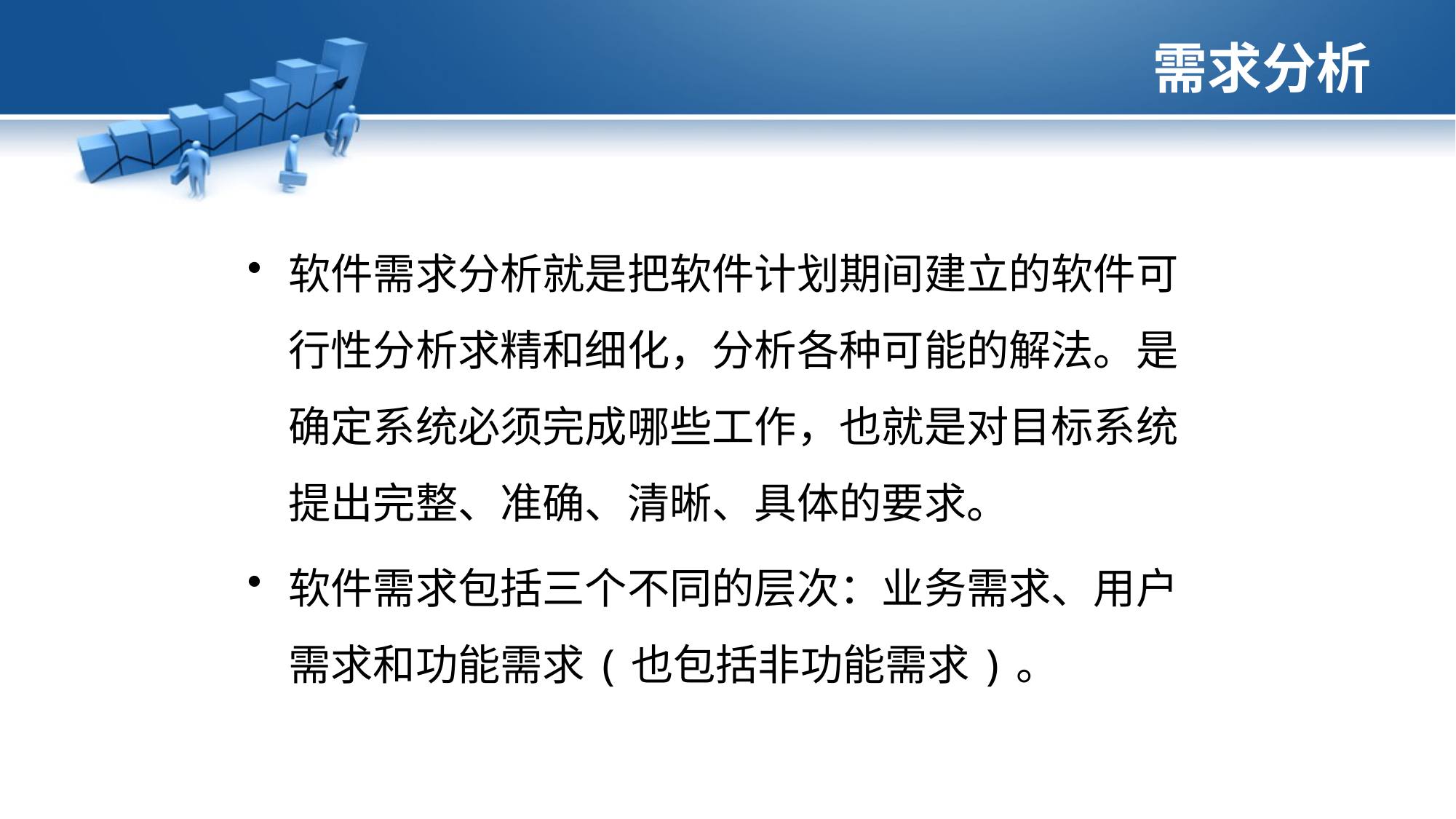

# 需求分析
软件需求分析就是把软件计划期间建立的软件可行性分析求精和细化，分析各种可能的解法。是确定系统必须完成哪些工作，也就是对目标系统提出完整、准确、清晰、具体的要求。
软件需求包括三个不同的层次：业务需求、用户需求和功能需求(也包括非功能需求)。